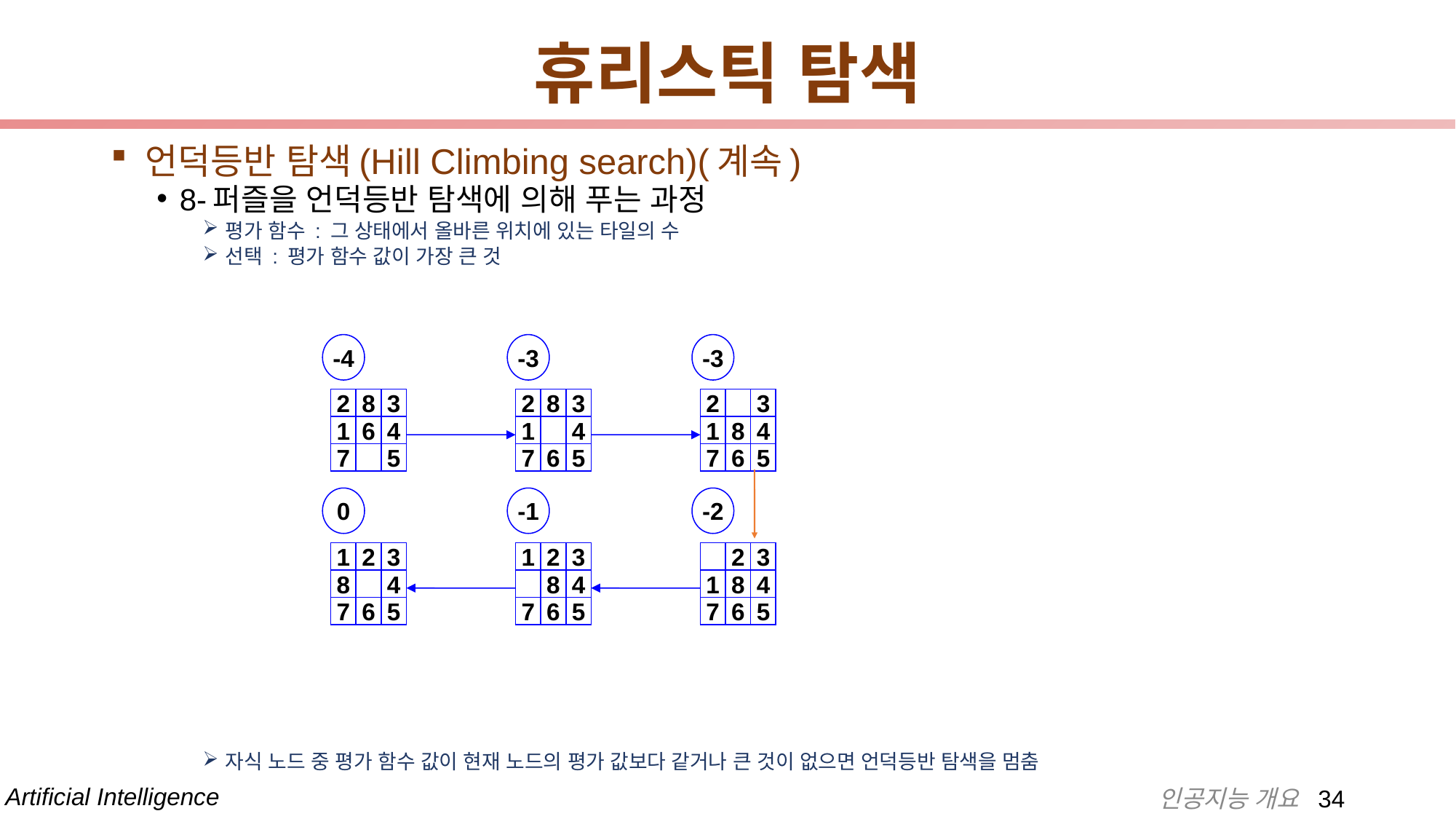

# 휴리스틱 탐색
언덕등반 탐색(Hill Climbing search)(계속)
8-퍼즐을 언덕등반 탐색에 의해 푸는 과정
평가 함수 : 그 상태에서 올바른 위치에 있는 타일의 수
선택 : 평가 함수 값이 가장 큰 것

자식 노드 중 평가 함수 값이 현재 노드의 평가 값보다 같거나 큰 것이 없으면 언덕등반 탐색을 멈춤
-4
-3
-3
2
8
3
1
6
4
7

5
2
8
3
1

4
7
6
5
2

3
1
8
4
7
6
5

0
-1
-2
1
2
3
8

4
7
6
5
1
2
3

8
4
7
6
5

2
3
1
8
4
7
6
5